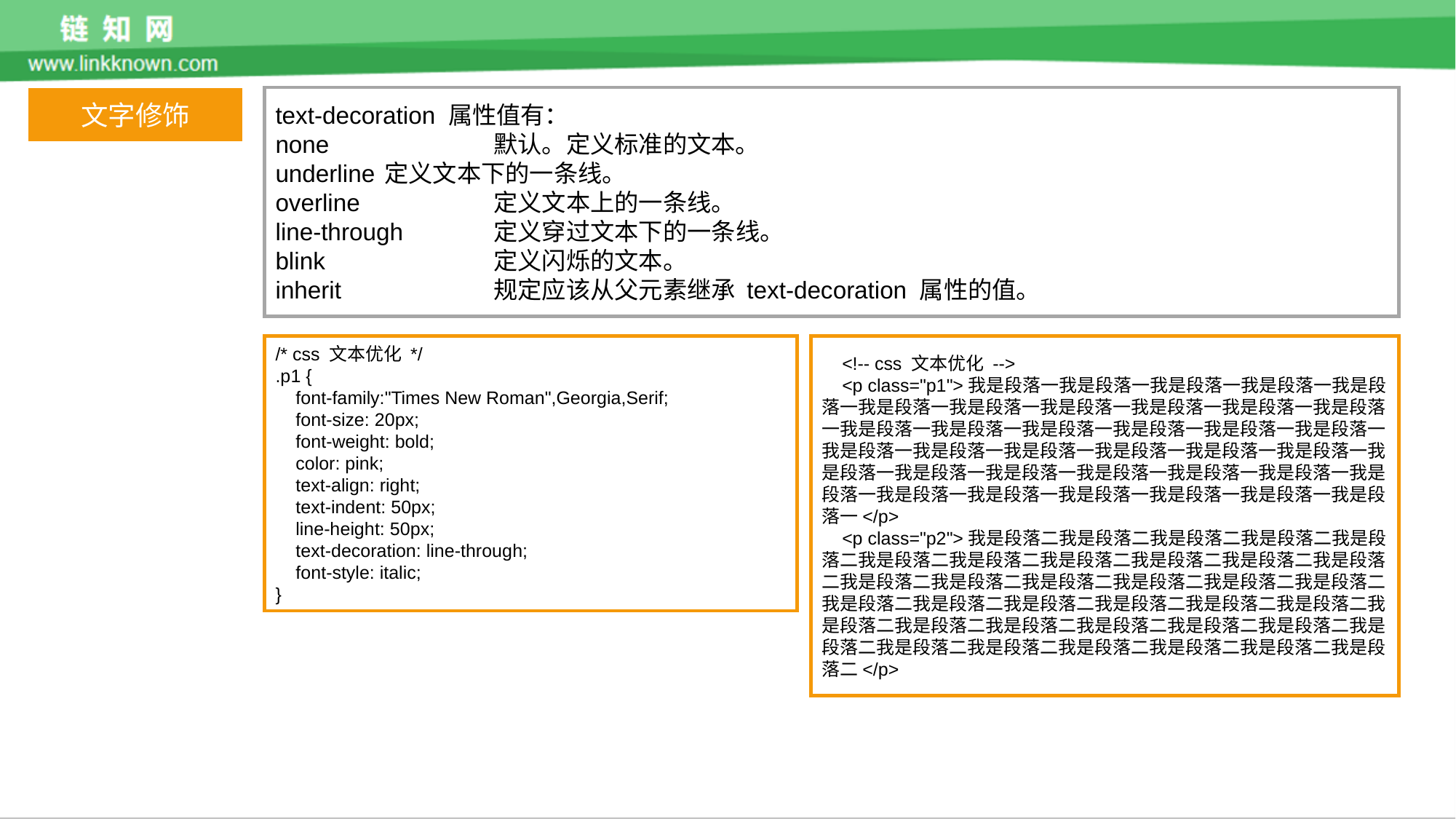

文字修饰
text-decoration 属性值有：
none		默认。定义标准的文本。
underline	定义文本下的一条线。
overline		定义文本上的一条线。
line-through	定义穿过文本下的一条线。
blink		定义闪烁的文本。
inherit		规定应该从父元素继承 text-decoration 属性的值。
/* css 文本优化 */
.p1 {
    font-family:"Times New Roman",Georgia,Serif;
    font-size: 20px;
    font-weight: bold;
    color: pink;
    text-align: right;
    text-indent: 50px;
    line-height: 50px;
    text-decoration: line-through;
    font-style: italic;
}
    <!-- css 文本优化 -->
    <p class="p1">我是段落一我是段落一我是段落一我是段落一我是段落一我是段落一我是段落一我是段落一我是段落一我是段落一我是段落一我是段落一我是段落一我是段落一我是段落一我是段落一我是段落一我是段落一我是段落一我是段落一我是段落一我是段落一我是段落一我是段落一我是段落一我是段落一我是段落一我是段落一我是段落一我是段落一我是段落一我是段落一我是段落一我是段落一我是段落一我是段落一</p>
    <p class="p2">我是段落二我是段落二我是段落二我是段落二我是段落二我是段落二我是段落二我是段落二我是段落二我是段落二我是段落二我是段落二我是段落二我是段落二我是段落二我是段落二我是段落二我是段落二我是段落二我是段落二我是段落二我是段落二我是段落二我是段落二我是段落二我是段落二我是段落二我是段落二我是段落二我是段落二我是段落二我是段落二我是段落二我是段落二我是段落二我是段落二</p>